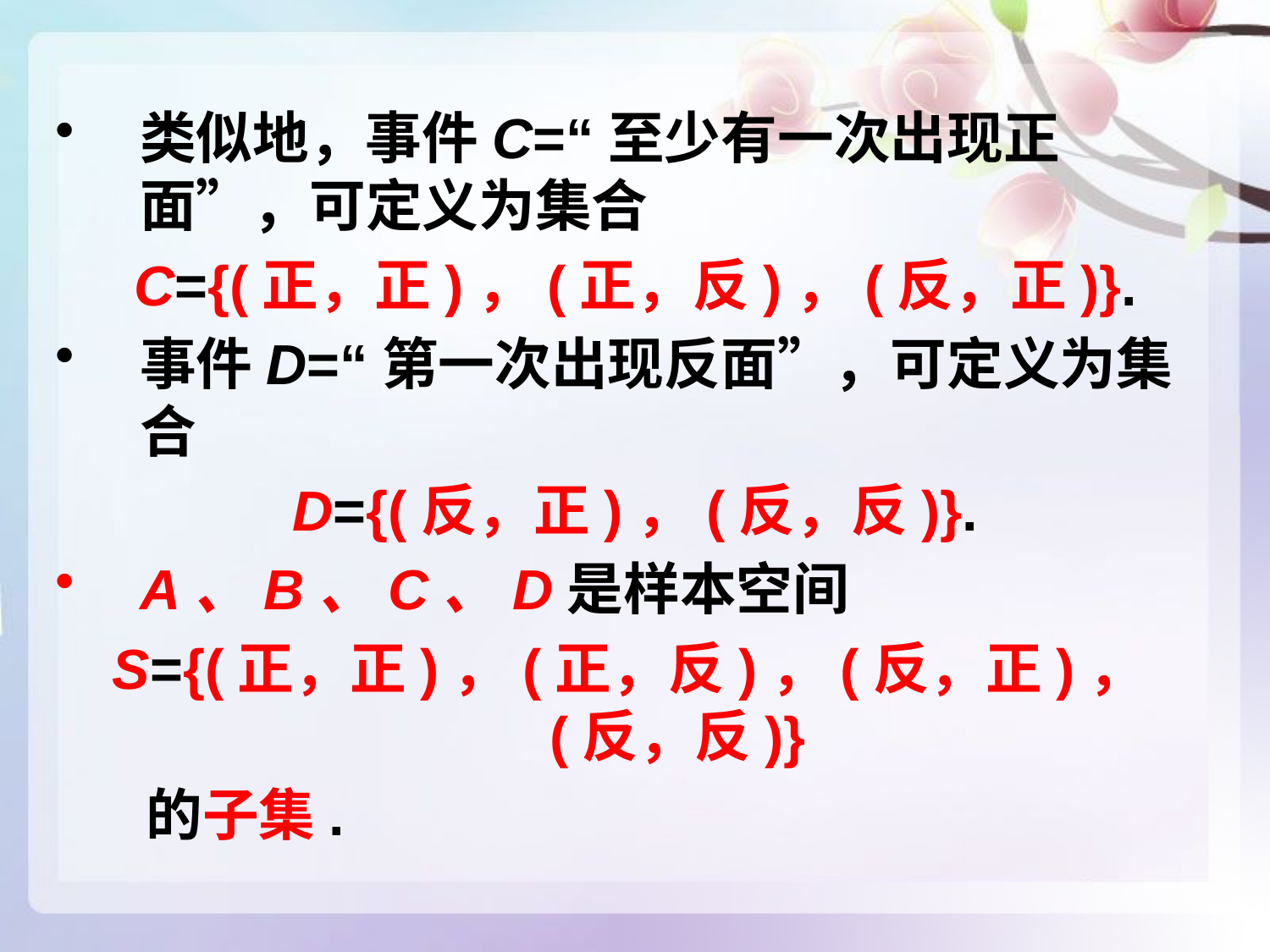

类似地，事件C=“至少有一次出现正面”，可定义为集合
C={(正，正)，(正，反)，(反，正)}.
事件D=“第一次出现反面”，可定义为集合
D={(反，正)，(反，反)}.
A、B、C、D是样本空间
S={(正，正)，(正，反)，(反，正)，(反，反)}
      的子集.